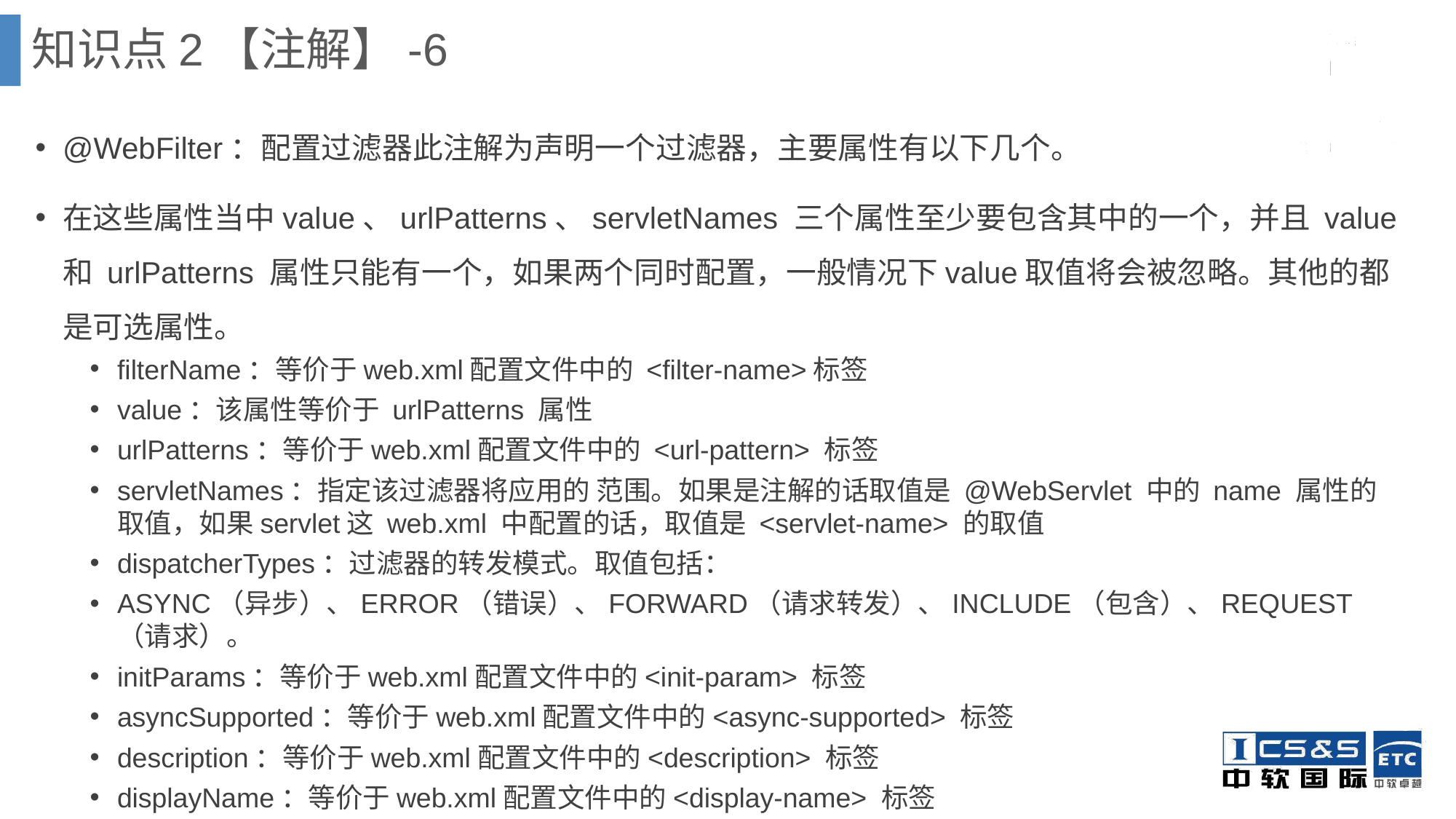

知识点2【注解】-6
@WebFilter：配置过滤器此注解为声明一个过滤器，主要属性有以下几个。
在这些属性当中value、urlPatterns、servletNames 三个属性至少要包含其中的一个，并且 value 和 urlPatterns 属性只能有一个，如果两个同时配置，一般情况下value取值将会被忽略。其他的都是可选属性。
filterName：等价于web.xml配置文件中的 <filter-name>标签
value：该属性等价于 urlPatterns 属性
urlPatterns：等价于web.xml配置文件中的 <url-pattern> 标签
servletNames：指定该过滤器将应用的 范围。如果是注解的话取值是 @WebServlet 中的 name 属性的取值，如果servlet这 web.xml 中配置的话，取值是 <servlet-name> 的取值
dispatcherTypes：过滤器的转发模式。取值包括：
ASYNC（异步）、ERROR（错误）、FORWARD（请求转发）、INCLUDE（包含）、REQUEST（请求）。
initParams：等价于web.xml配置文件中的<init-param> 标签
asyncSupported：等价于web.xml配置文件中的<async-supported> 标签
description：等价于web.xml配置文件中的<description> 标签
displayName：等价于web.xml配置文件中的<display-name> 标签